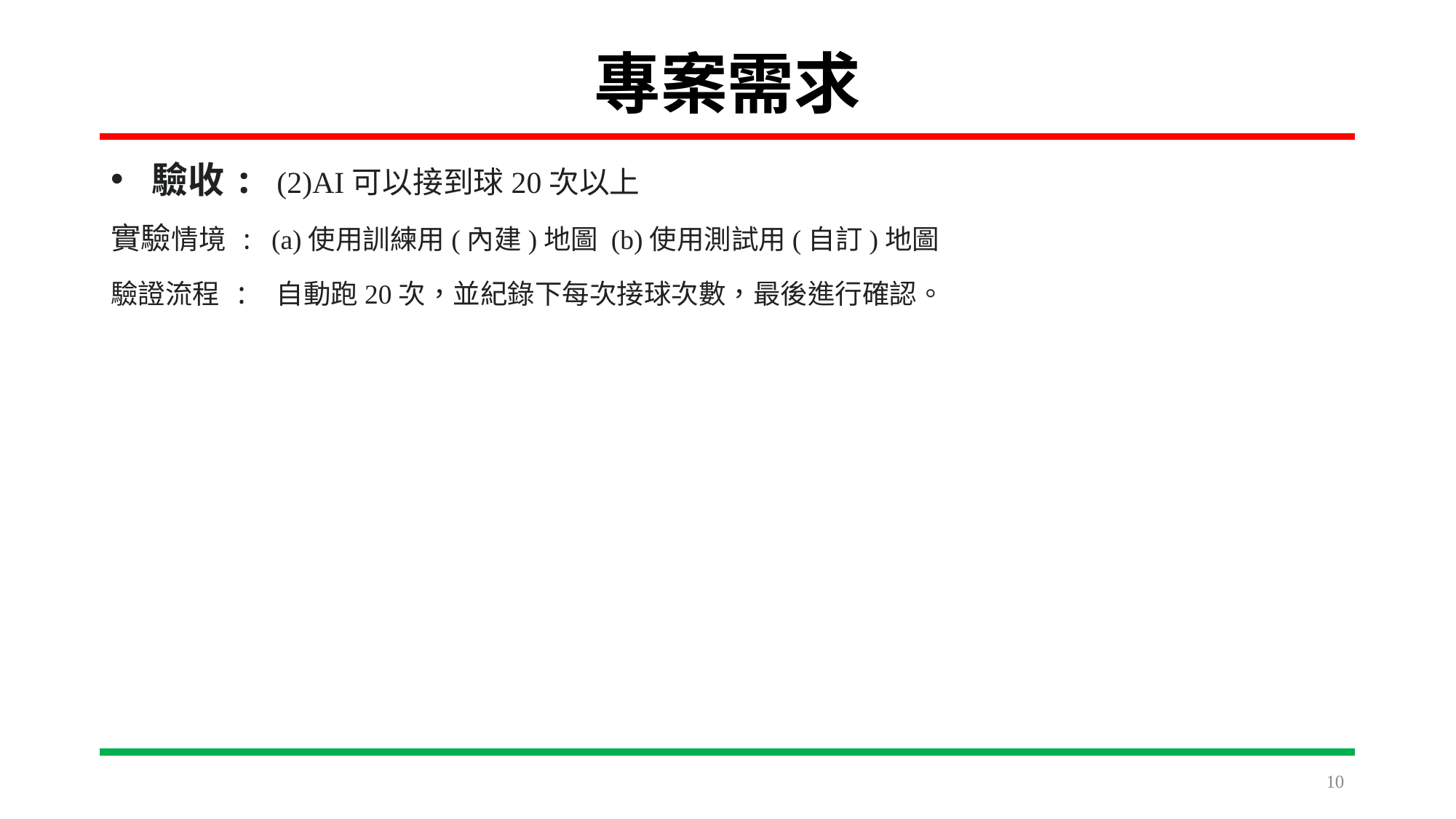

# 專案需求
驗收: (2)AI可以接到球20次以上
實驗情境 : (a)使用訓練用(內建)地圖 (b)使用測試用(自訂)地圖
驗證流程 : 自動跑20次，並紀錄下每次接球次數，最後進行確認。

10